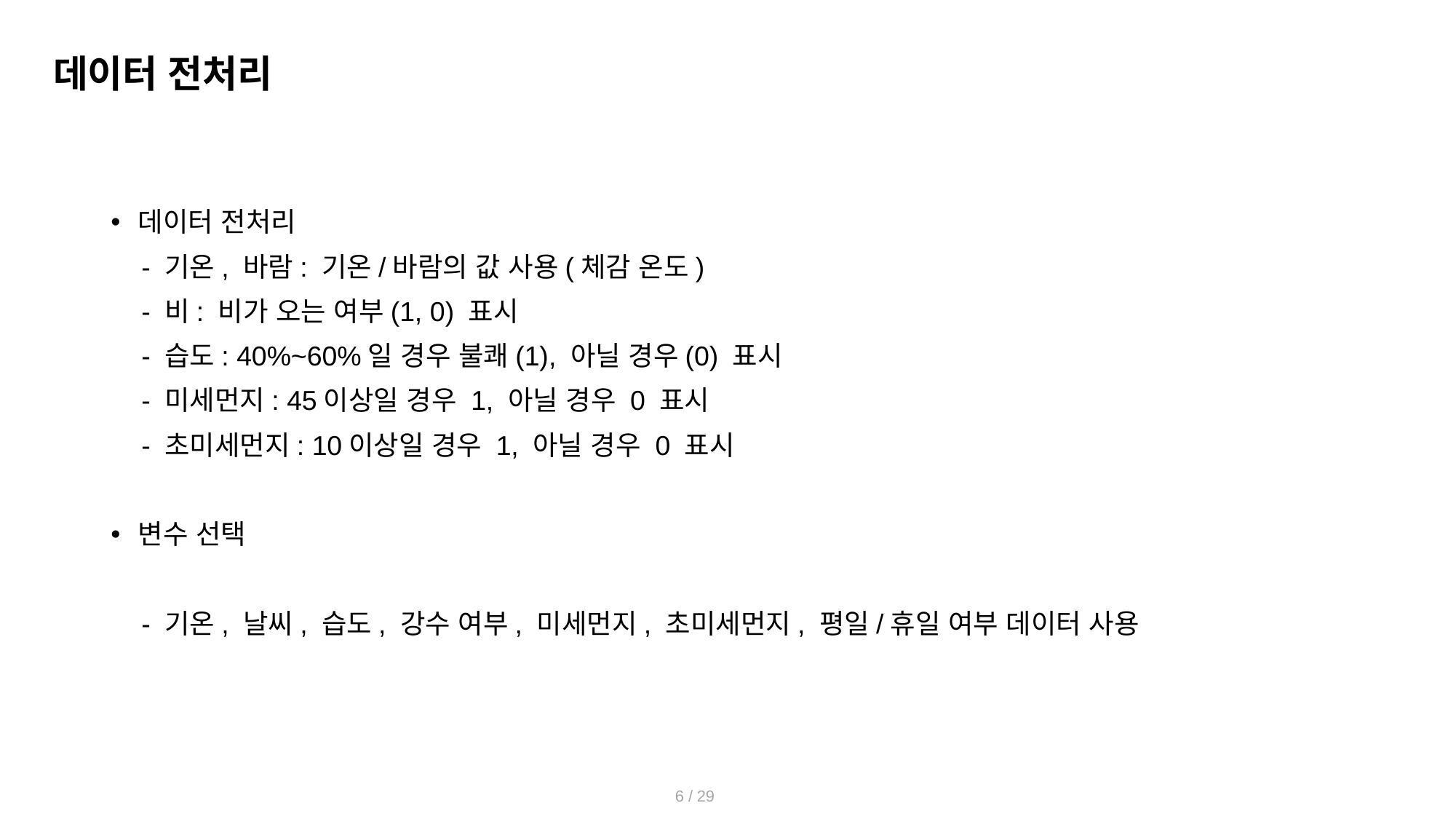

# 데이터 전처리

데이터 전처리
    - 기온, 바람: 기온/바람의 값 사용(체감 온도)
    - 비: 비가 오는 여부(1, 0) 표시
    - 습도: 40%~60%일 경우 불쾌(1), 아닐 경우(0) 표시
    - 미세먼지: 45이상일 경우 1, 아닐 경우 0 표시
    - 초미세먼지: 10이상일 경우 1, 아닐 경우 0 표시

변수 선택

    - 기온, 날씨, 습도, 강수 여부, 미세먼지, 초미세먼지, 평일/휴일 여부 데이터 사용